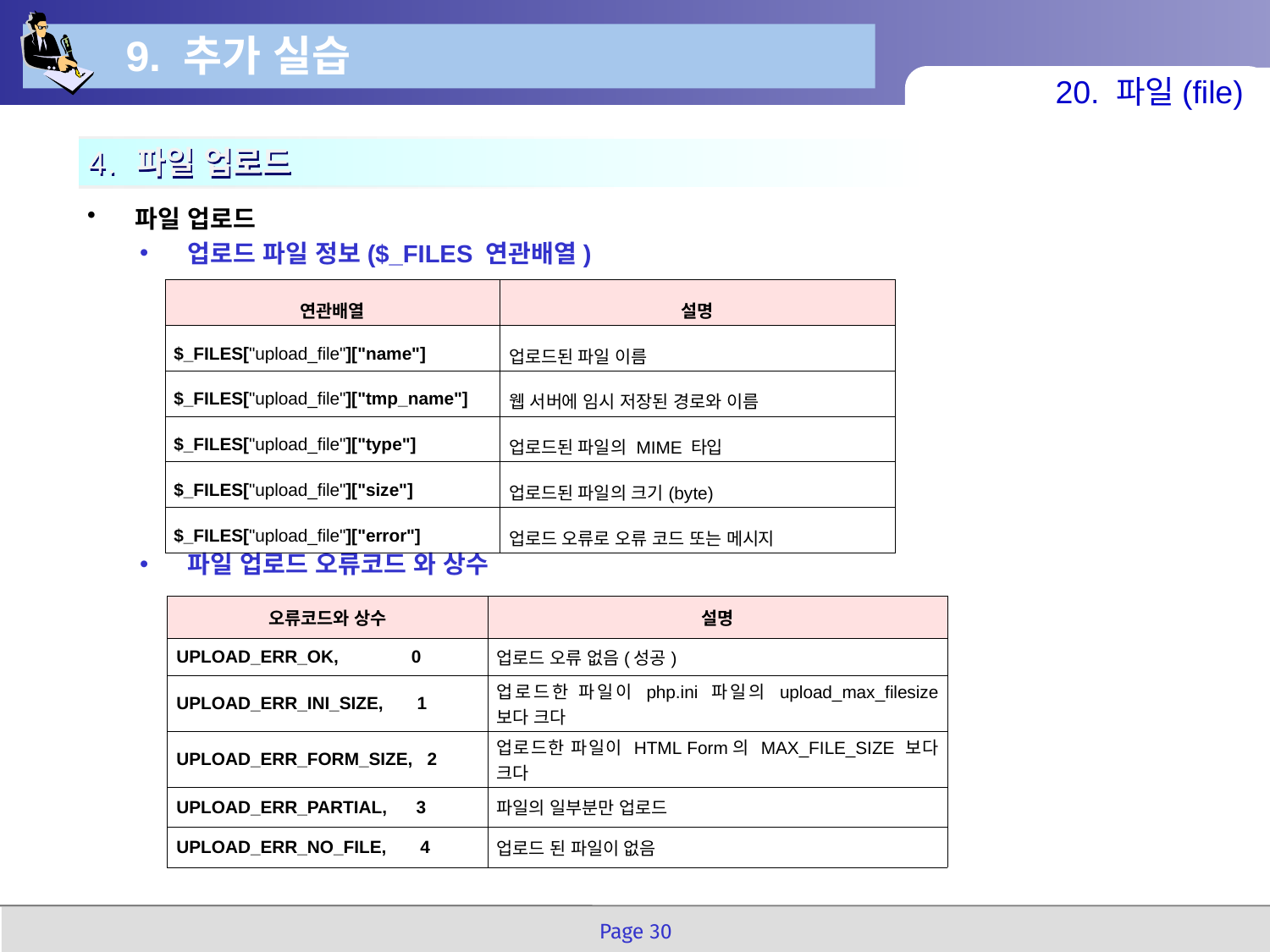

9. 추가 실습
20. 파일(file)
 4. 파일 업로드

파일 업로드
업로드 파일 정보($_FILES 연관배열)

파일 업로드 오류코드 와 상수

| 연관배열 | 설명 |
| --- | --- |
| $\_FILES["upload\_file"]["name"] | 업로드된 파일 이름 |
| $\_FILES["upload\_file"]["tmp\_name"] | 웹 서버에 임시 저장된 경로와 이름 |
| $\_FILES["upload\_file"]["type"] | 업로드된 파일의 MIME 타입 |
| $\_FILES["upload\_file"]["size"] | 업로드된 파일의 크기(byte) |
| $\_FILES["upload\_file"]["error"] | 업로드 오류로 오류 코드 또는 메시지 |
| 오류코드와 상수 | 설명 |
| --- | --- |
| UPLOAD\_ERR\_OK, 0 | 업로드 오류 없음(성공) |
| UPLOAD\_ERR\_INI\_SIZE, 1 | 업로드한 파일이 php.ini 파일의 upload\_max\_filesize 보다 크다 |
| UPLOAD\_ERR\_FORM\_SIZE, 2 | 업로드한 파일이 HTML Form의 MAX\_FILE\_SIZE 보다 크다 |
| UPLOAD\_ERR\_PARTIAL, 3 | 파일의 일부분만 업로드 |
| UPLOAD\_ERR\_NO\_FILE, 4 | 업로드 된 파일이 없음 |
Page 30